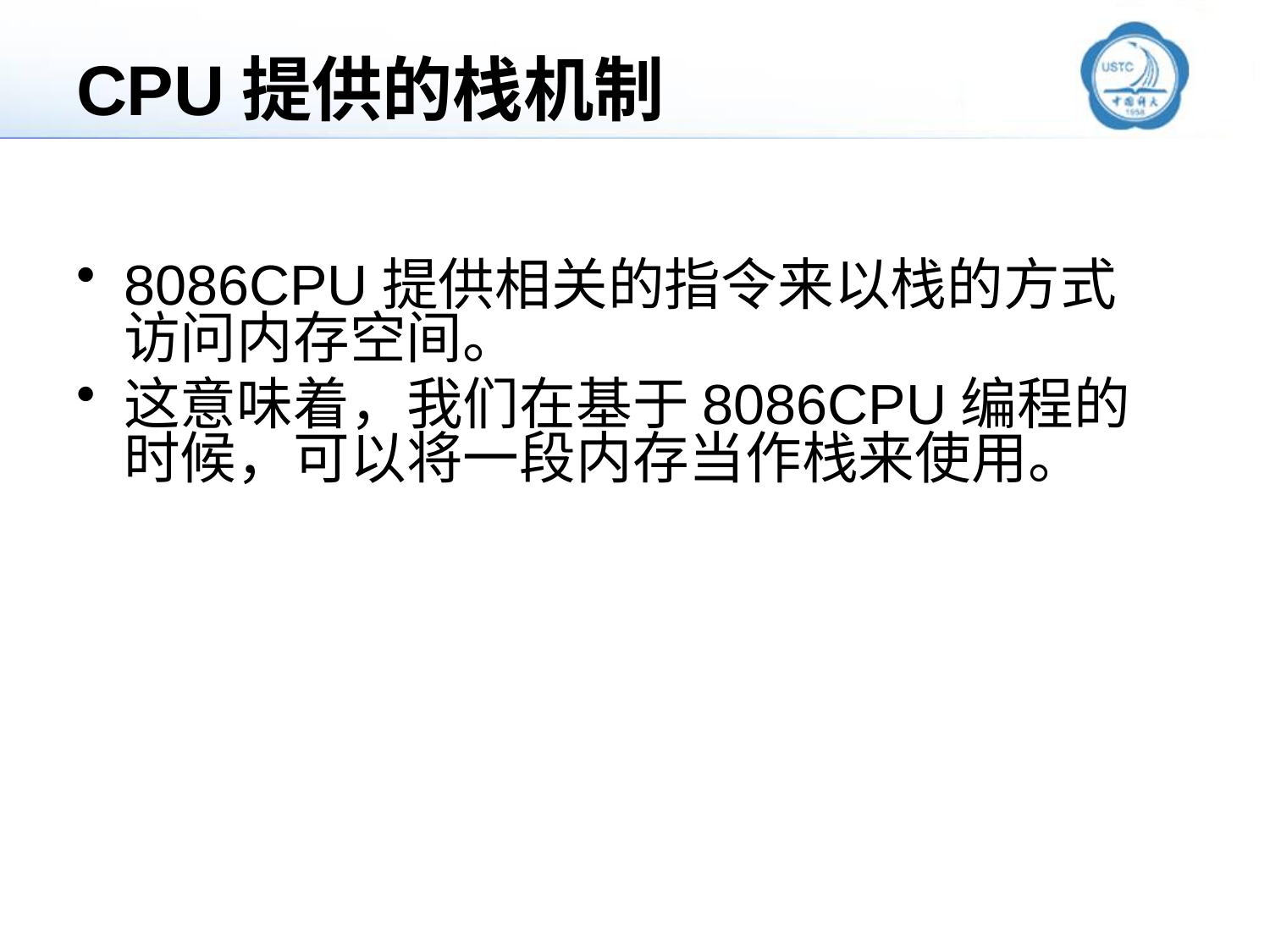

# CPU提供的栈机制

8086CPU提供相关的指令来以栈的方式访问内存空间。
这意味着，我们在基于8086CPU编程的时候，可以将一段内存当作栈来使用。